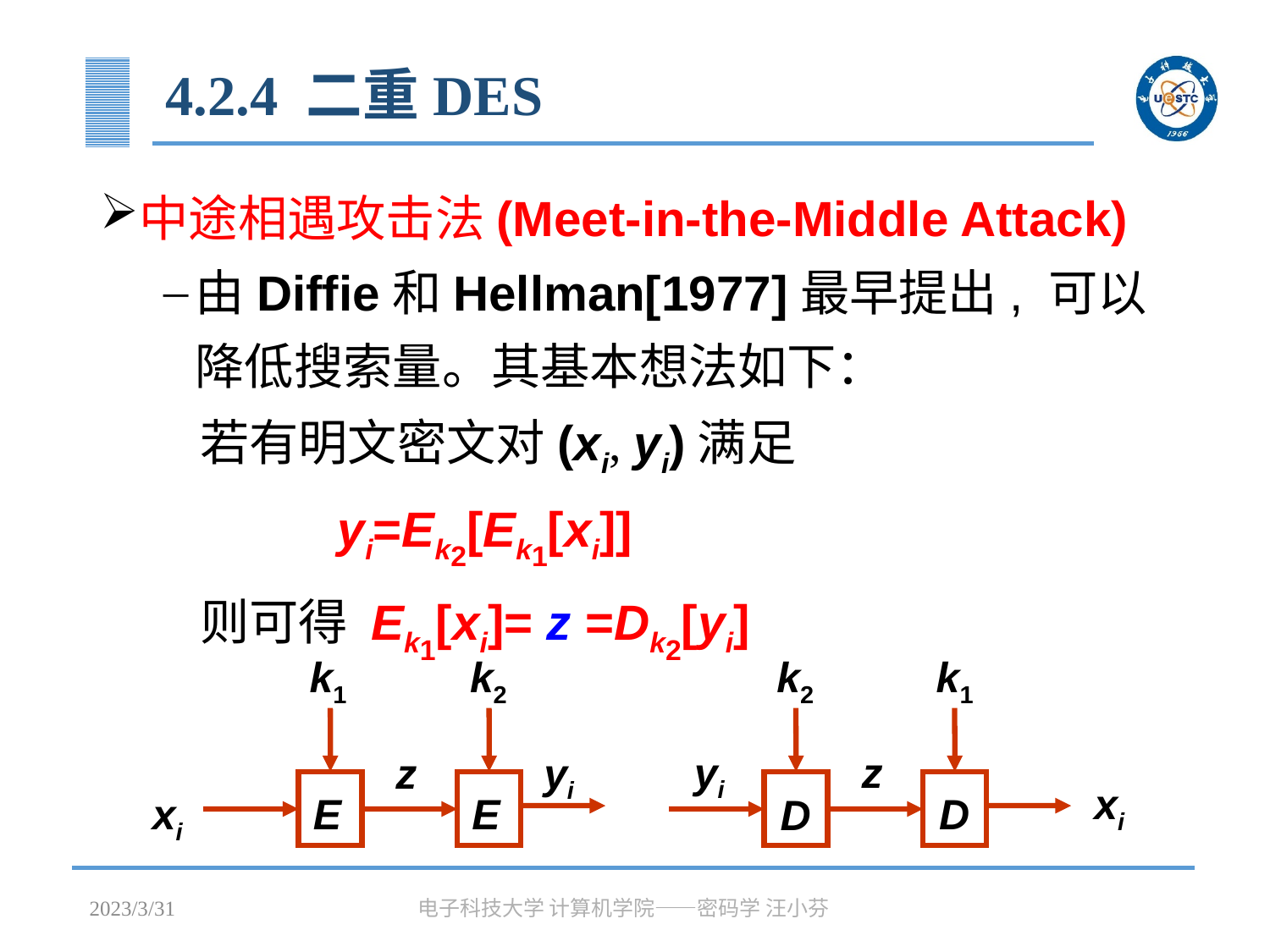

# 4.2.4 二重DES
中途相遇攻击法(Meet-in-the-Middle Attack)
由Diffie和Hellman[1977]最早提出, 可以降低搜索量。其基本想法如下：
若有明文密文对(xi, yi)满足
          yi=Ek2[Ek1[xi]]
则可得 Ek1[xi]= z =Dk2[yi]

 k1
k2
k2
 k1

E

E

D

D
yi
z
yi
xi
xi

z
2023/3/31
电子科技大学 计算机学院——密码学 汪小芬